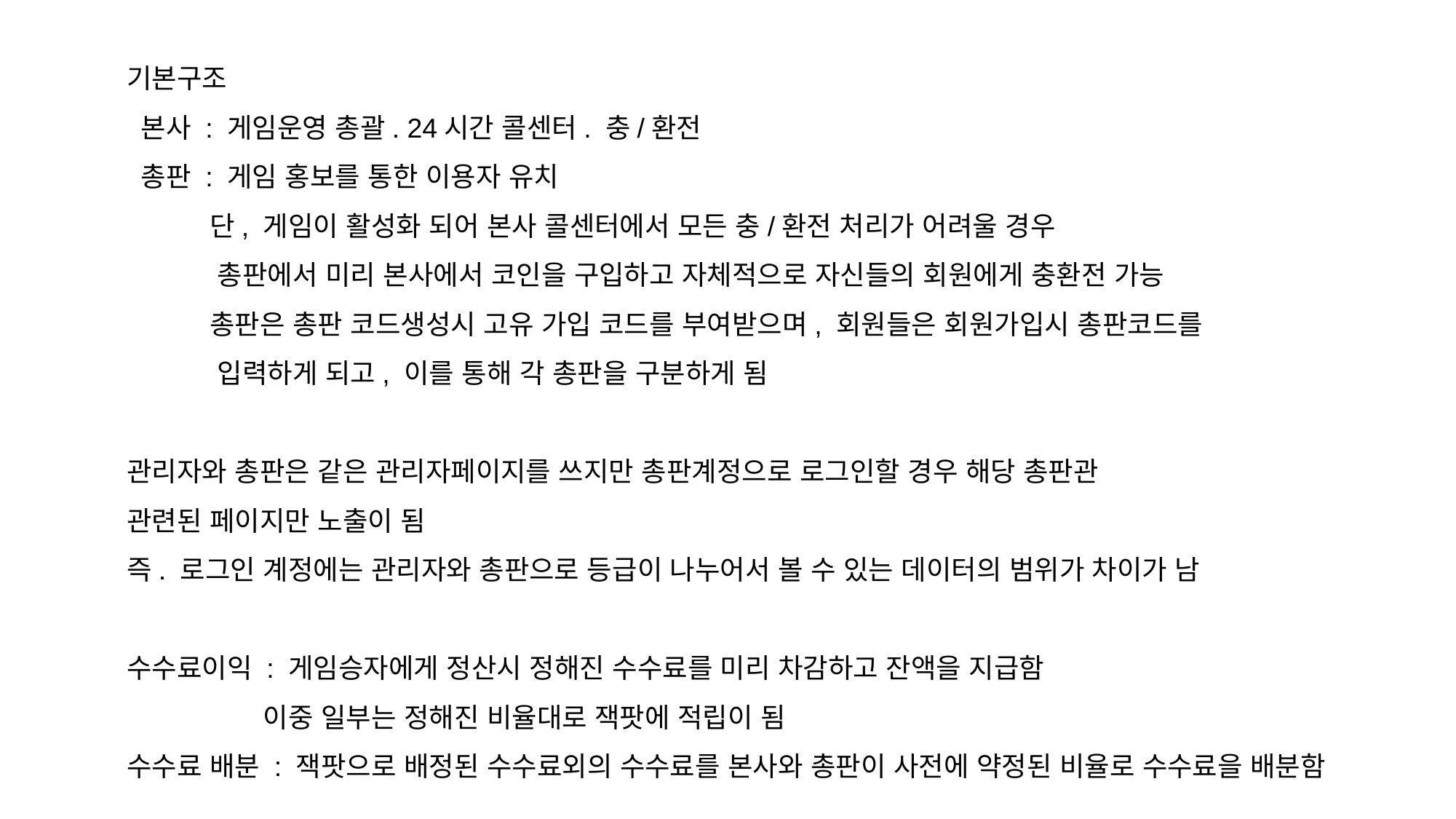

기본구조
 본사 : 게임운영 총괄. 24시간 콜센터. 충/환전
 총판 : 게임 홍보를 통한 이용자 유치
          단, 게임이 활성화 되어 본사 콜센터에서 모든 충/환전 처리가 어려울 경우
           총판에서 미리 본사에서 코인을 구입하고 자체적으로 자신들의 회원에게 충환전 가능
          총판은 총판 코드생성시 고유 가입 코드를 부여받으며, 회원들은 회원가입시 총판코드를
           입력하게 되고, 이를 통해 각 총판을 구분하게 됨

관리자와 총판은 같은 관리자페이지를 쓰지만 총판계정으로 로그인할 경우 해당 총판관
관련된 페이지만 노출이 됨
즉. 로그인 계정에는 관리자와 총판으로 등급이 나누어서 볼 수 있는 데이터의 범위가 차이가 남

수수료이익 : 게임승자에게 정산시 정해진 수수료를 미리 차감하고 잔액을 지급함
                 이중 일부는 정해진 비율대로 잭팟에 적립이 됨
수수료 배분 : 잭팟으로 배정된 수수료외의 수수료를 본사와 총판이 사전에 약정된 비율로 수수료을 배분함